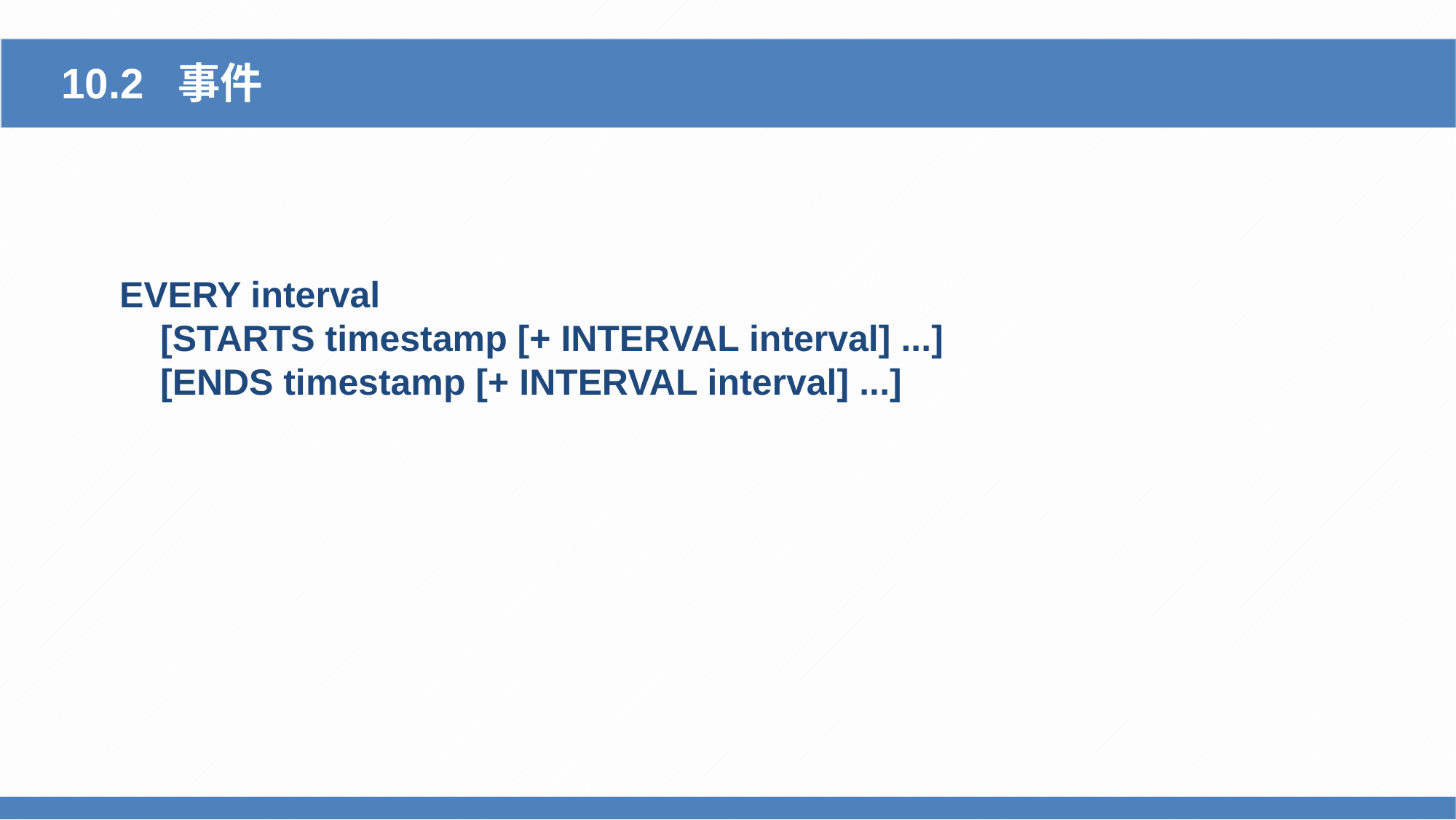

10.2  事件
EVERY interval
    [STARTS timestamp [+ INTERVAL interval] ...]
    [ENDS timestamp [+ INTERVAL interval] ...]